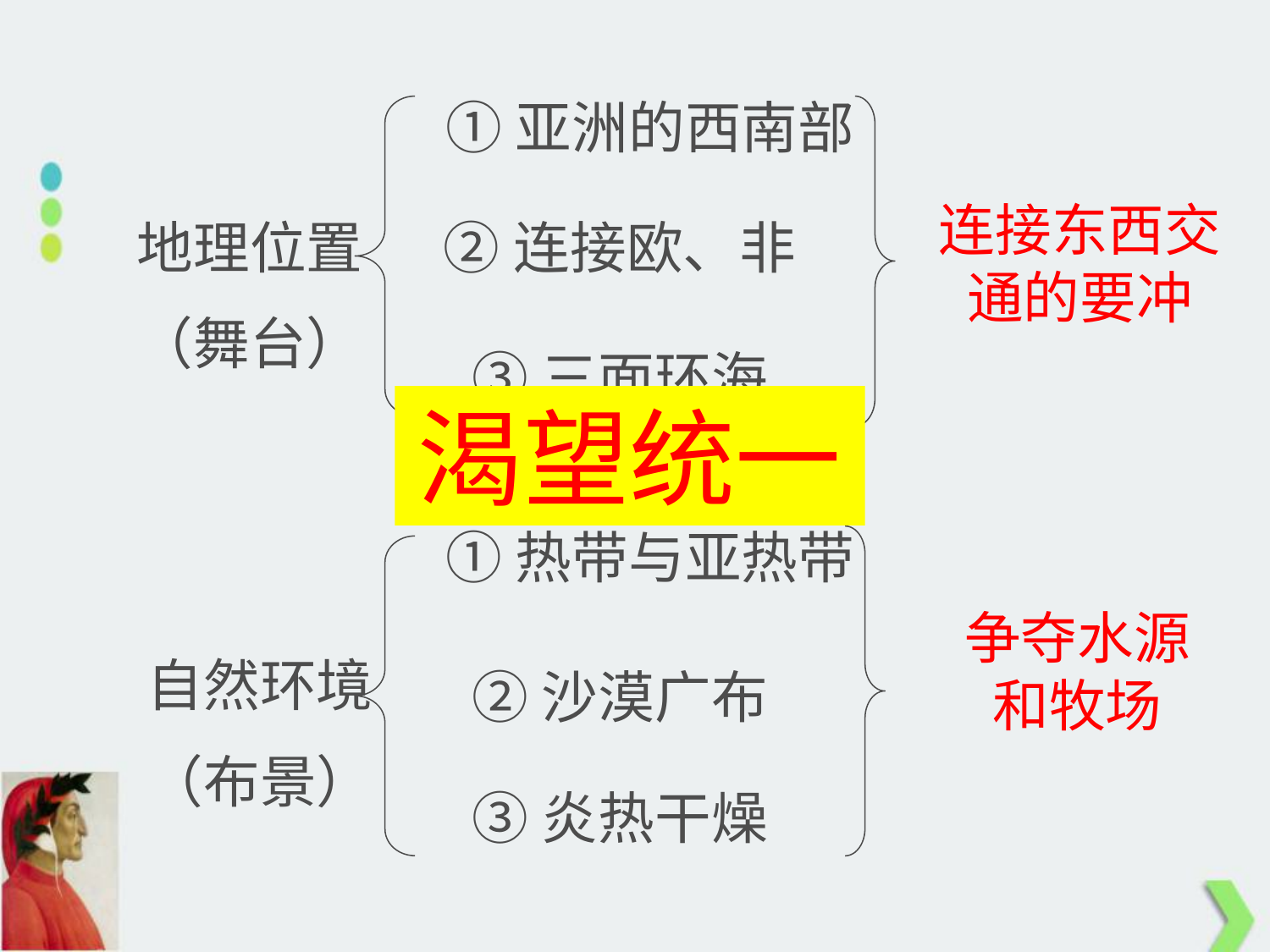

①亚洲的西南部

连接东西交通的要冲
地理位置
（舞台）
②连接欧、非
③三面环海
渴望统一
①热带与亚热带

争夺水源和牧场
自然环境
（布景）
②沙漠广布
③炎热干燥